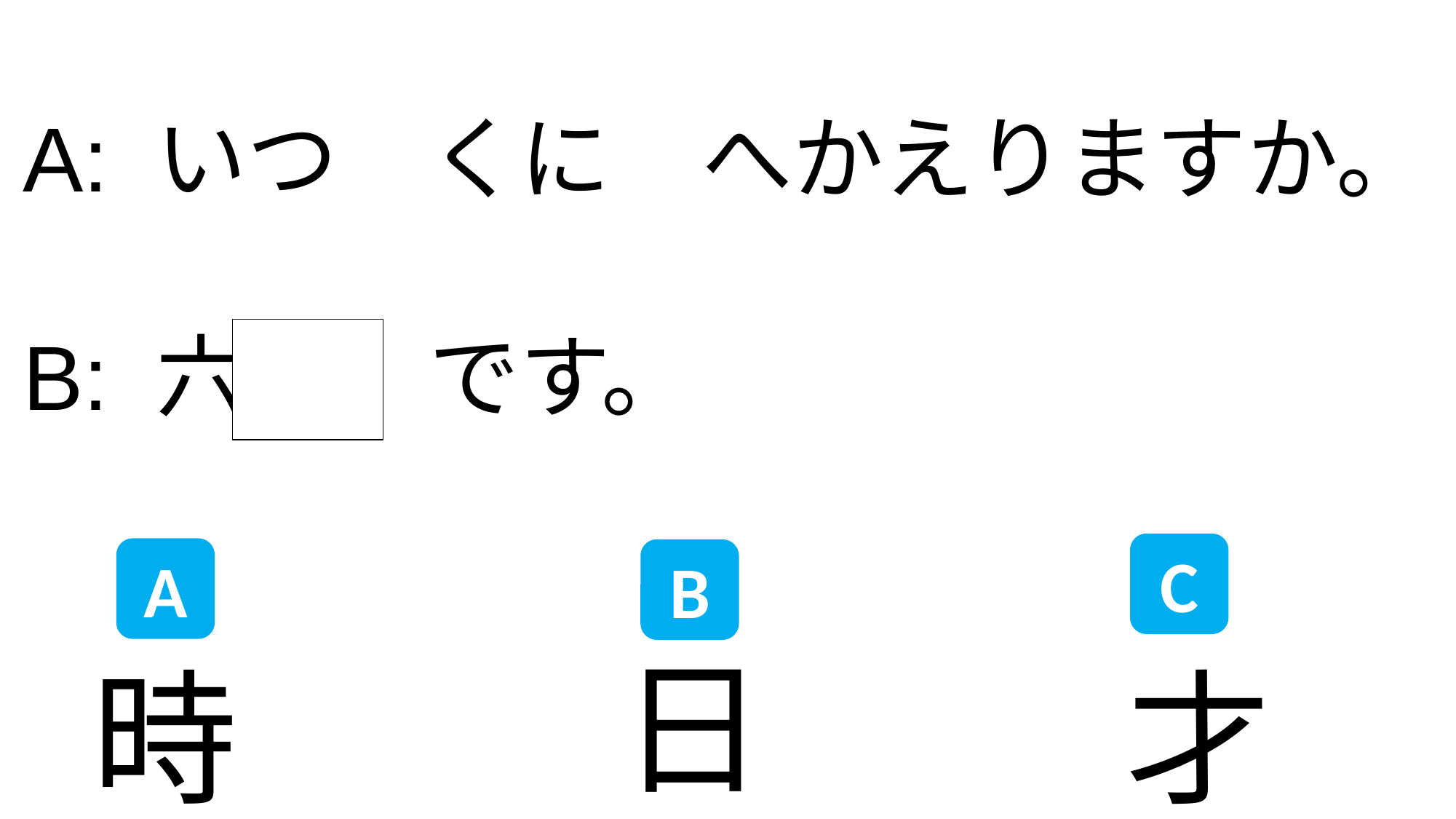

A: いつ　くに　へかえりますか。

B: 六　　です。

C
A
B
日
時
才